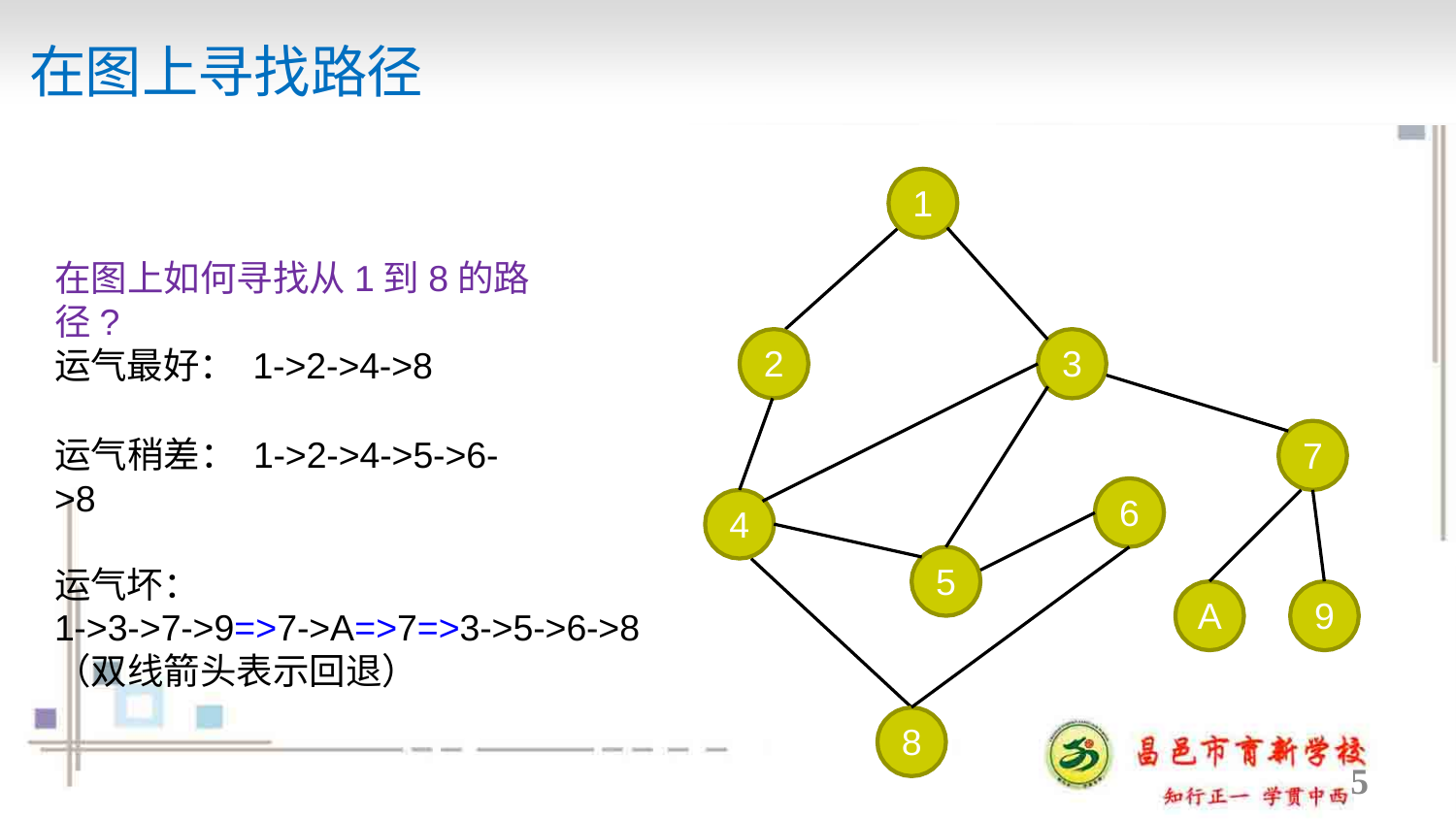

# 在图上寻找路径

1

在图上如何寻找从1到8的路径?

2
3
运气最好： 1->2->4->8

运气稍差： 1->2->4->5->6->8
运气坏：

7

6

4

5
A
9
1->3->7->9=>7->A=>7=>3->5->6->8
（双线箭头表示回退）
8
5